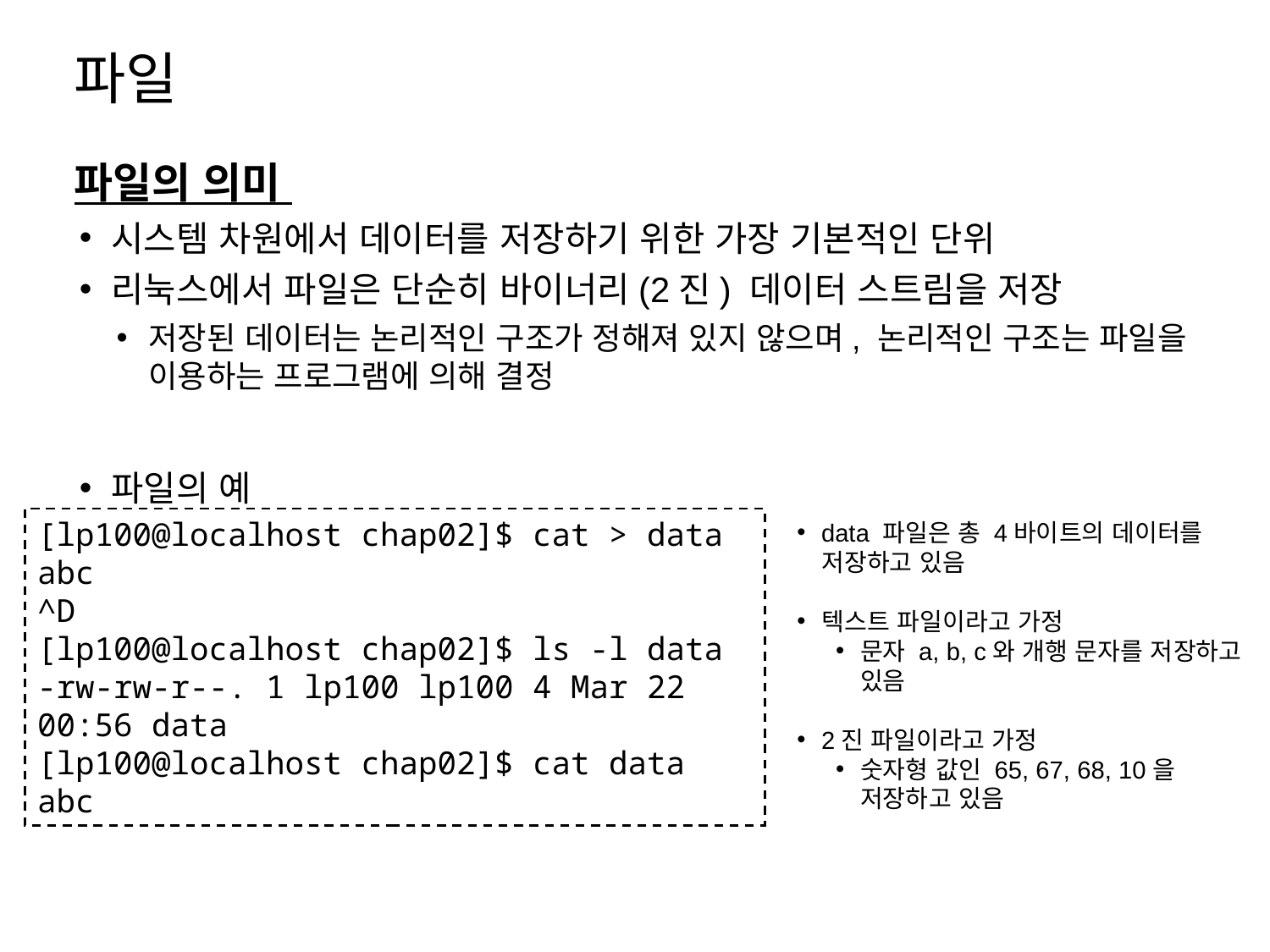

# 파일
파일의 의미
시스템 차원에서 데이터를 저장하기 위한 가장 기본적인 단위
리눅스에서 파일은 단순히 바이너리(2진) 데이터 스트림을 저장
저장된 데이터는 논리적인 구조가 정해져 있지 않으며, 논리적인 구조는 파일을 이용하는 프로그램에 의해 결정

파일의 예
data 파일은 총 4바이트의 데이터를 저장하고 있음

텍스트 파일이라고 가정
문자 a, b, c와 개행 문자를 저장하고 있음

2진 파일이라고 가정
숫자형 값인 65, 67, 68, 10을 저장하고 있음
[lp100@localhost chap02]$ cat > data
abc
^D
[lp100@localhost chap02]$ ls -l data
-rw-rw-r--. 1 lp100 lp100 4 Mar 22 00:56 data
[lp100@localhost chap02]$ cat data
abc